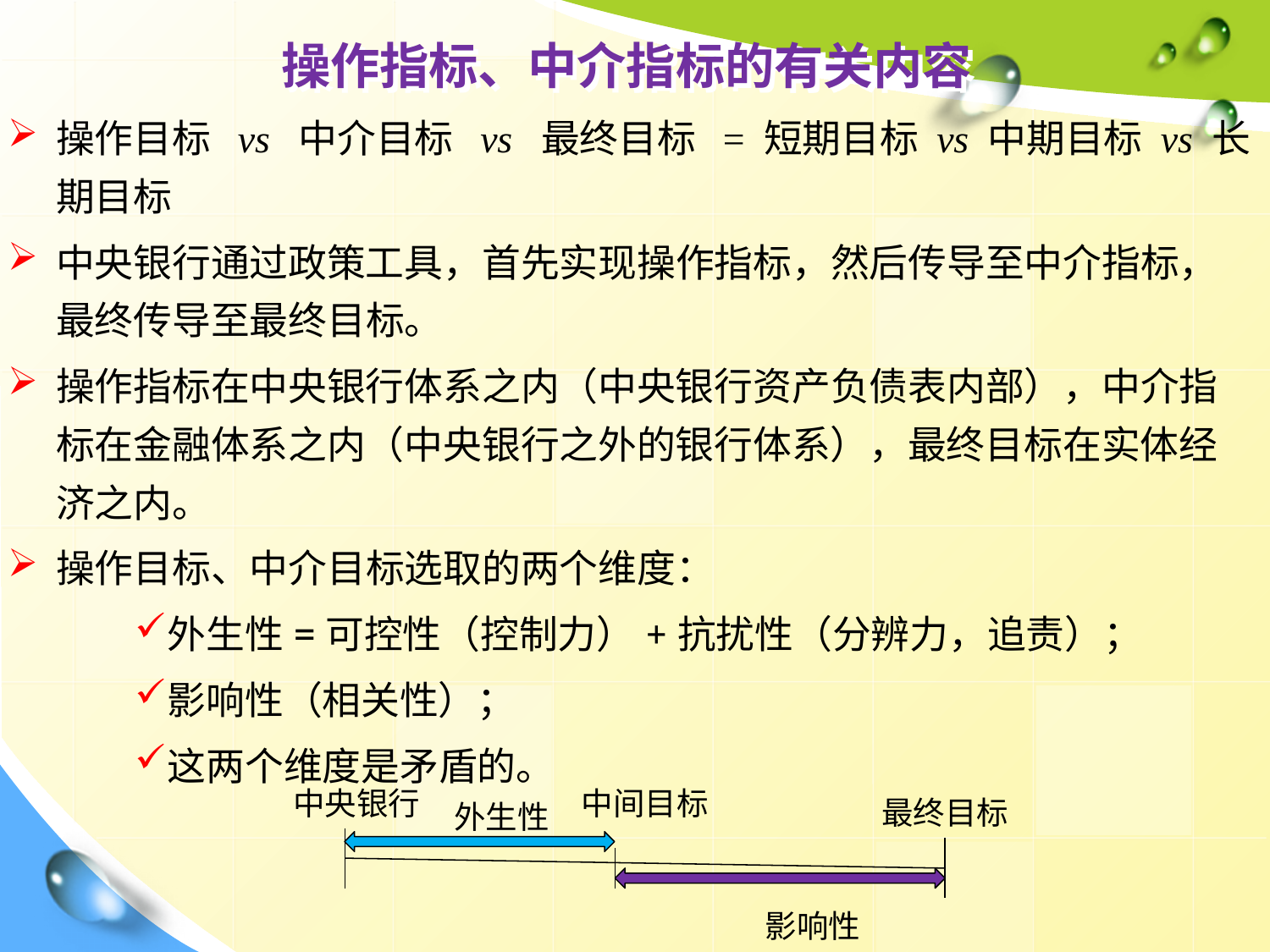

# 操作指标、中介指标的有关内容
操作目标  vs  中介目标  vs  最终目标  = 短期目标 vs 中期目标 vs 长期目标
中央银行通过政策工具，首先实现操作指标，然后传导至中介指标，最终传导至最终目标。
操作指标在中央银行体系之内（中央银行资产负债表内部），中介指标在金融体系之内（中央银行之外的银行体系），最终目标在实体经济之内。
操作目标、中介目标选取的两个维度：
外生性=可控性（控制力）+抗扰性（分辨力，追责）；
影响性（相关性）；
这两个维度是矛盾的。
中间目标
中央银行
最终目标
外生性

影响性